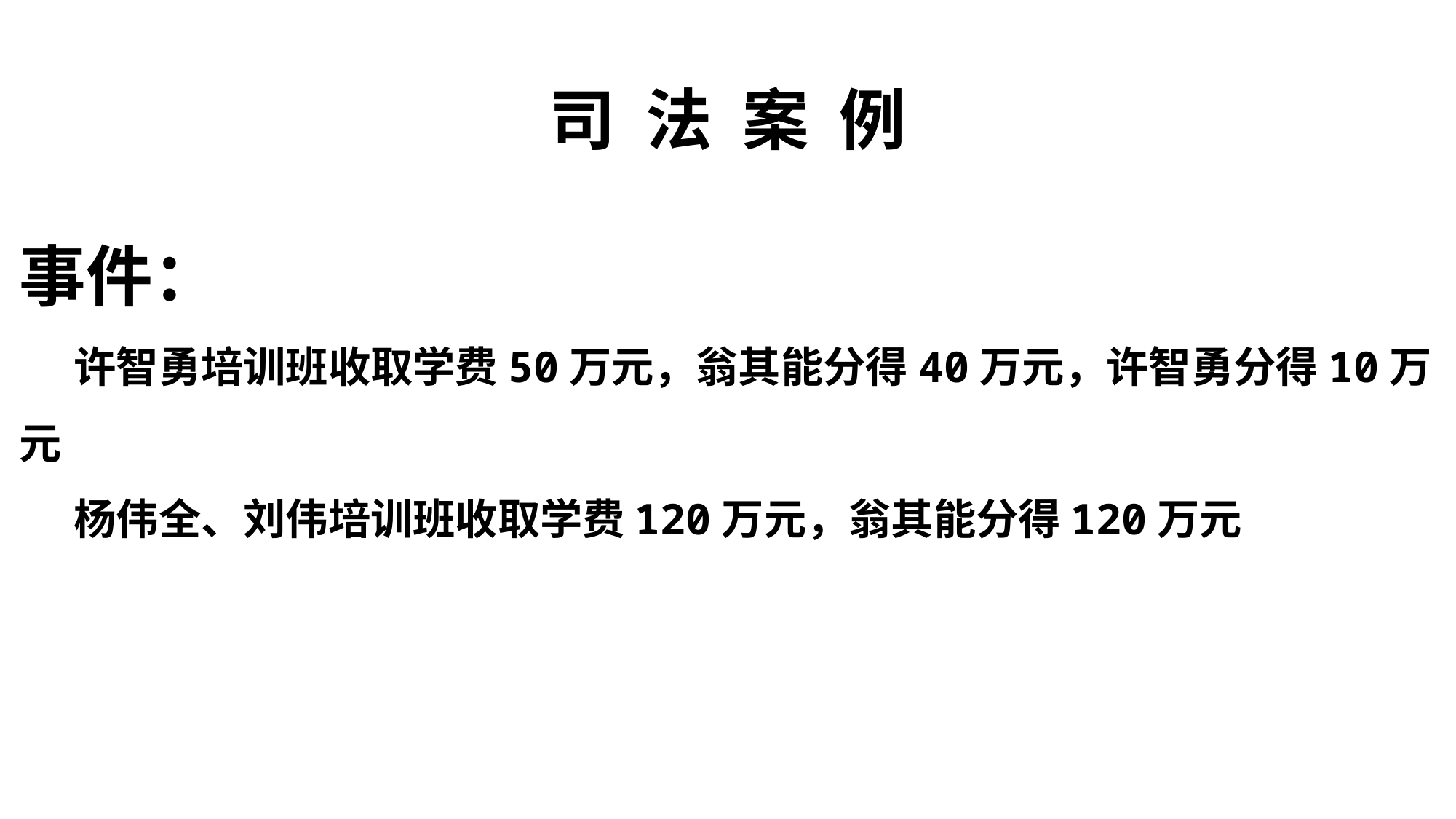

# 司  法  案  例
事件：
许智勇培训班收取学费50万元，翁其能分得40万元，许智勇分得10万元
杨伟全、刘伟培训班收取学费120万元，翁其能分得120万元